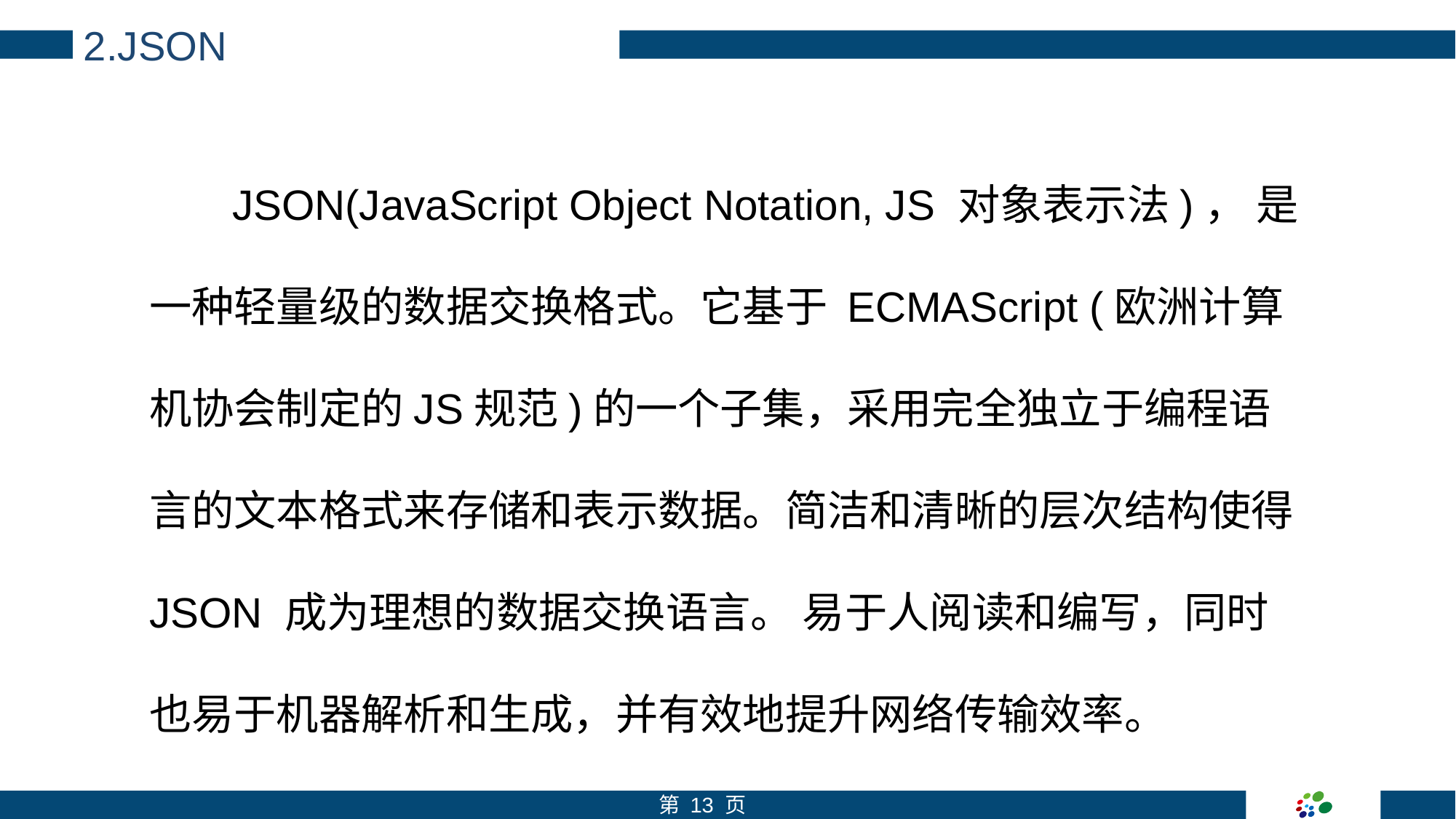

2.JSON
       JSON(JavaScript Object Notation, JS 对象表示法)， 是一种轻量级的数据交换格式。它基于 ECMAScript (欧洲计算机协会制定的JS规范)的一个子集，采用完全独立于编程语言的文本格式来存储和表示数据。简洁和清晰的层次结构使得 JSON 成为理想的数据交换语言。 易于人阅读和编写，同时也易于机器解析和生成，并有效地提升网络传输效率。